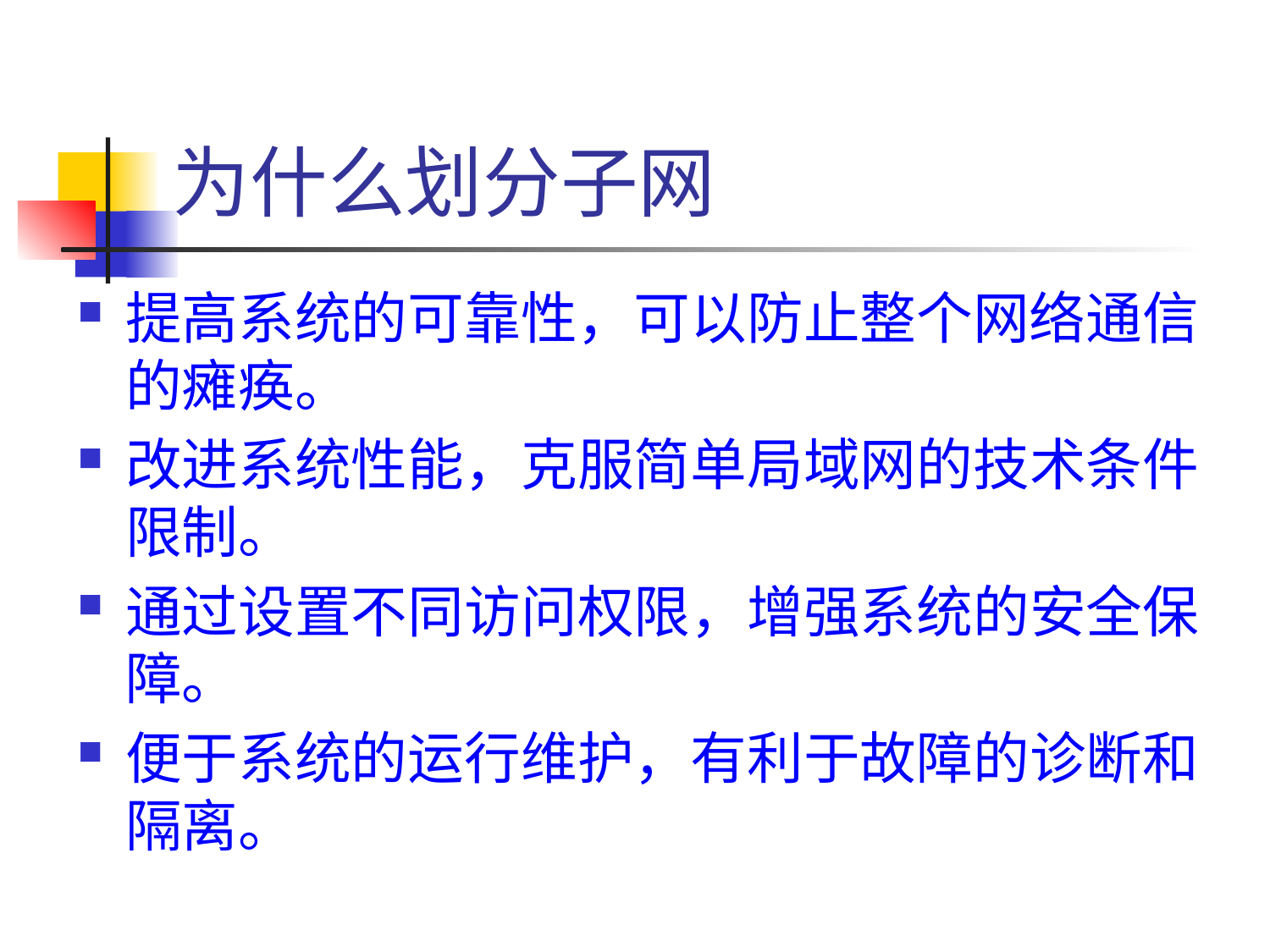

# 为什么划分子网
提高系统的可靠性，可以防止整个网络通信的瘫痪。
改进系统性能，克服简单局域网的技术条件限制。
通过设置不同访问权限，增强系统的安全保障。
便于系统的运行维护，有利于故障的诊断和隔离。